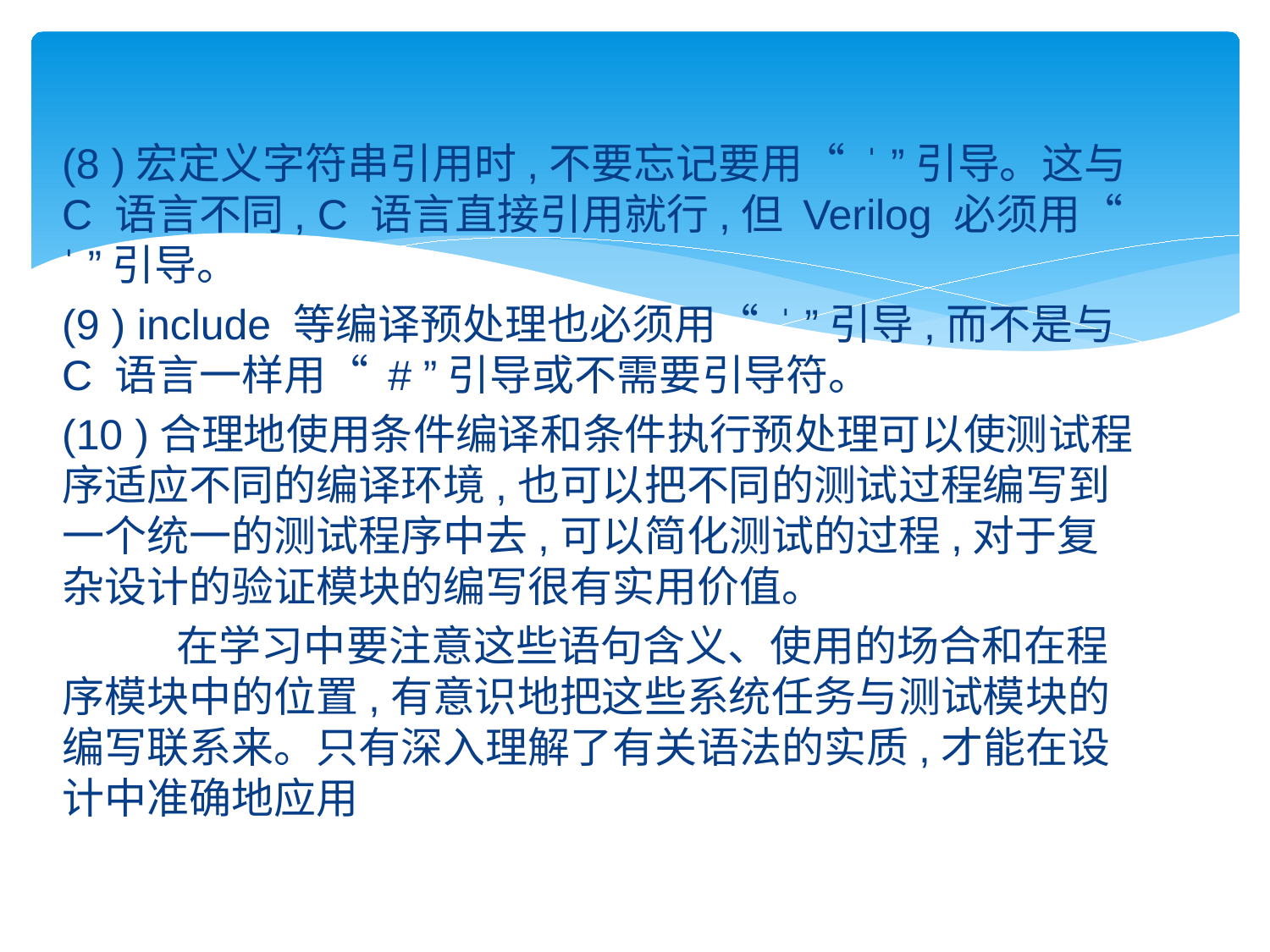

#
(8 )宏定义字符串引用时,不要忘记要用“ ˈ ”引导。这与 C 语言不同, C 语言直接引用就行,但 Verilog 必须用“ ˈ ”引导。
(9 ) include 等编译预处理也必须用“ ˈ ”引导,而不是与 C 语言一样用“ # ”引导或不需要引导符。
(10 )合理地使用条件编译和条件执行预处理可以使测试程序适应不同的编译环境,也可以把不同的测试过程编写到一个统一的测试程序中去,可以简化测试的过程,对于复杂设计的验证模块的编写很有实用价值。
           在学习中要注意这些语句含义、使用的场合和在程序模块中的位置,有意识地把这些系统任务与测试模块的编写联系来。只有深入理解了有关语法的实质,才能在设计中准确地应用